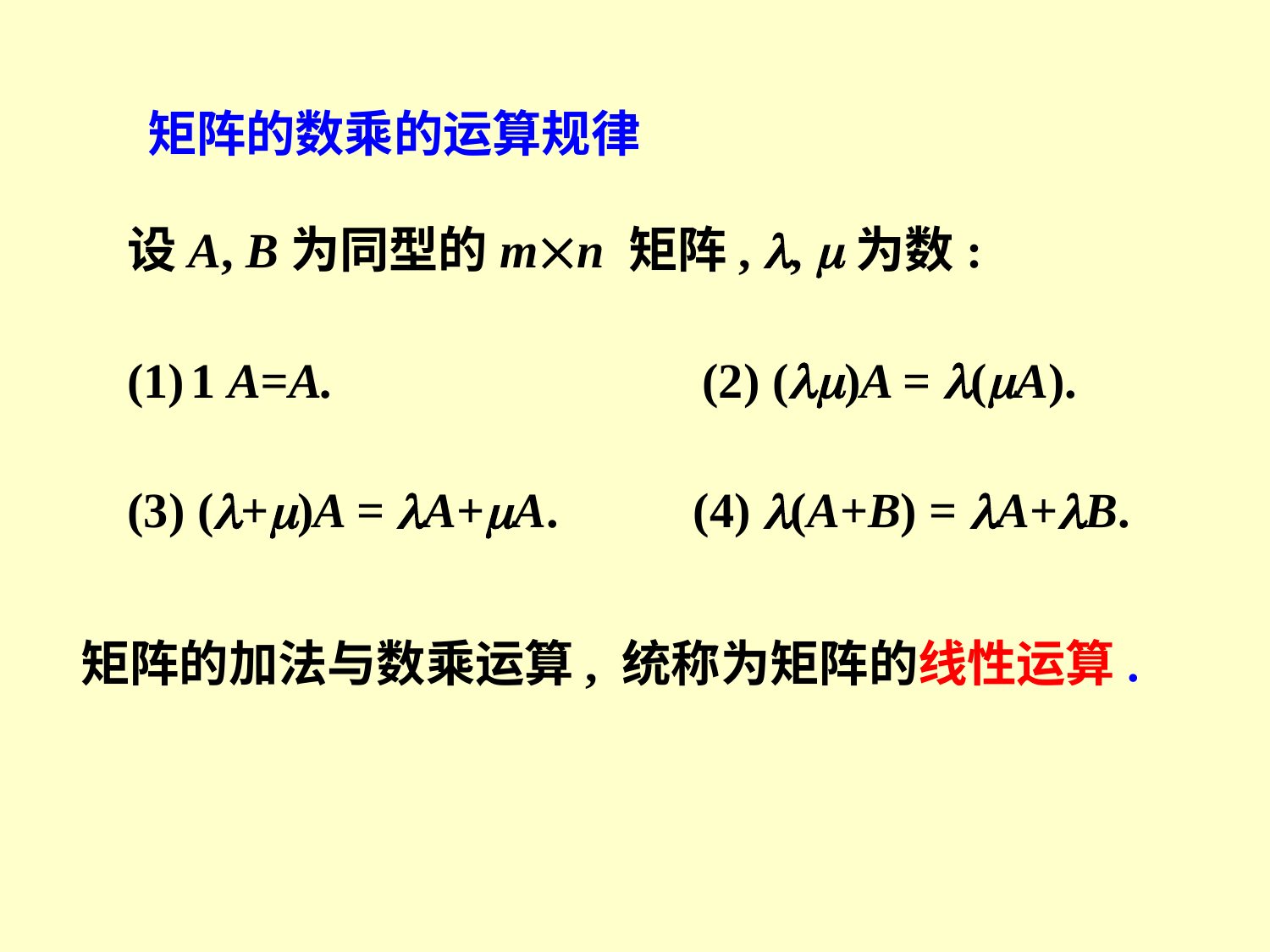

矩阵的数乘的运算规律
设A, B为同型的m×n 矩阵, λ, μ为数:

1 A=A.                              (2) (λμ)A = λ(μA).

(3) (λ+μ)A = λA+μA.           (4) λ(A+B) = λA+λB.
矩阵的加法与数乘运算, 统称为矩阵的线性运算.